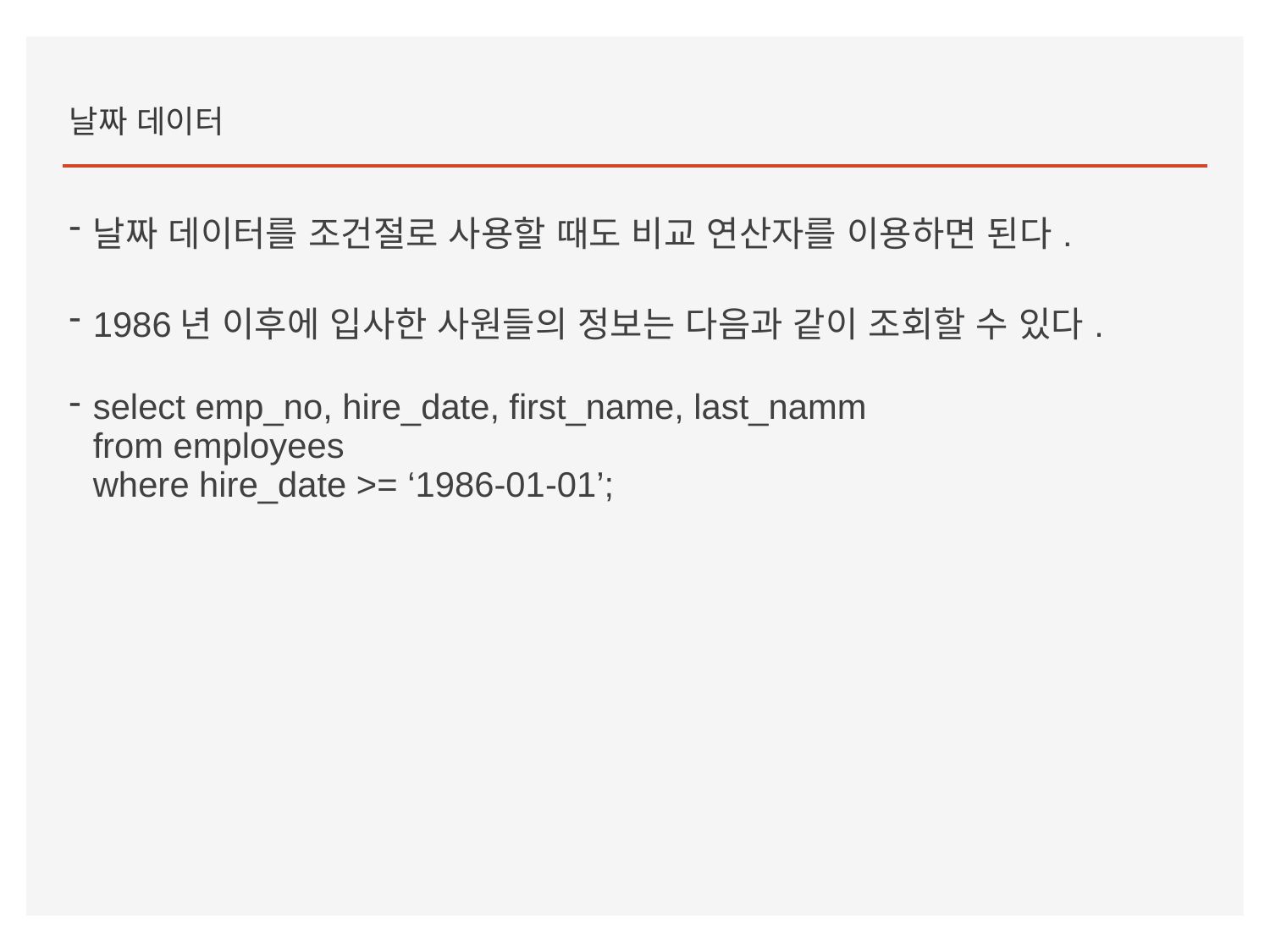

날짜 데이터
날짜 데이터를 조건절로 사용할 때도 비교 연산자를 이용하면 된다.
1986년 이후에 입사한 사원들의 정보는 다음과 같이 조회할 수 있다.
select emp_no, hire_date, first_name, last_namm
from employees
where hire_date >= ‘1986-01-01’;